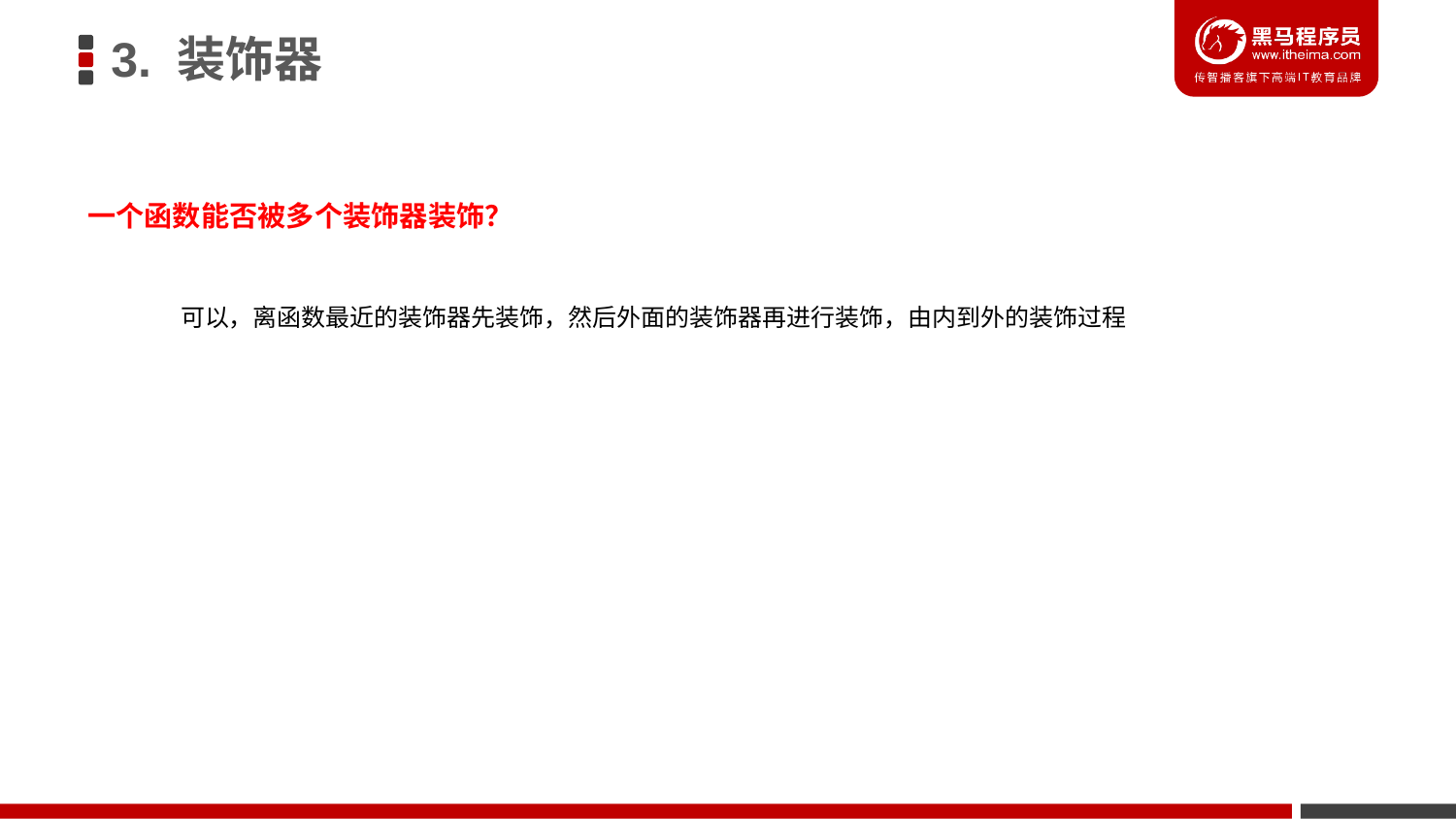

3. 装饰器
一个函数能否被多个装饰器装饰？
可以，离函数最近的装饰器先装饰，然后外面的装饰器再进行装饰，由内到外的装饰过程